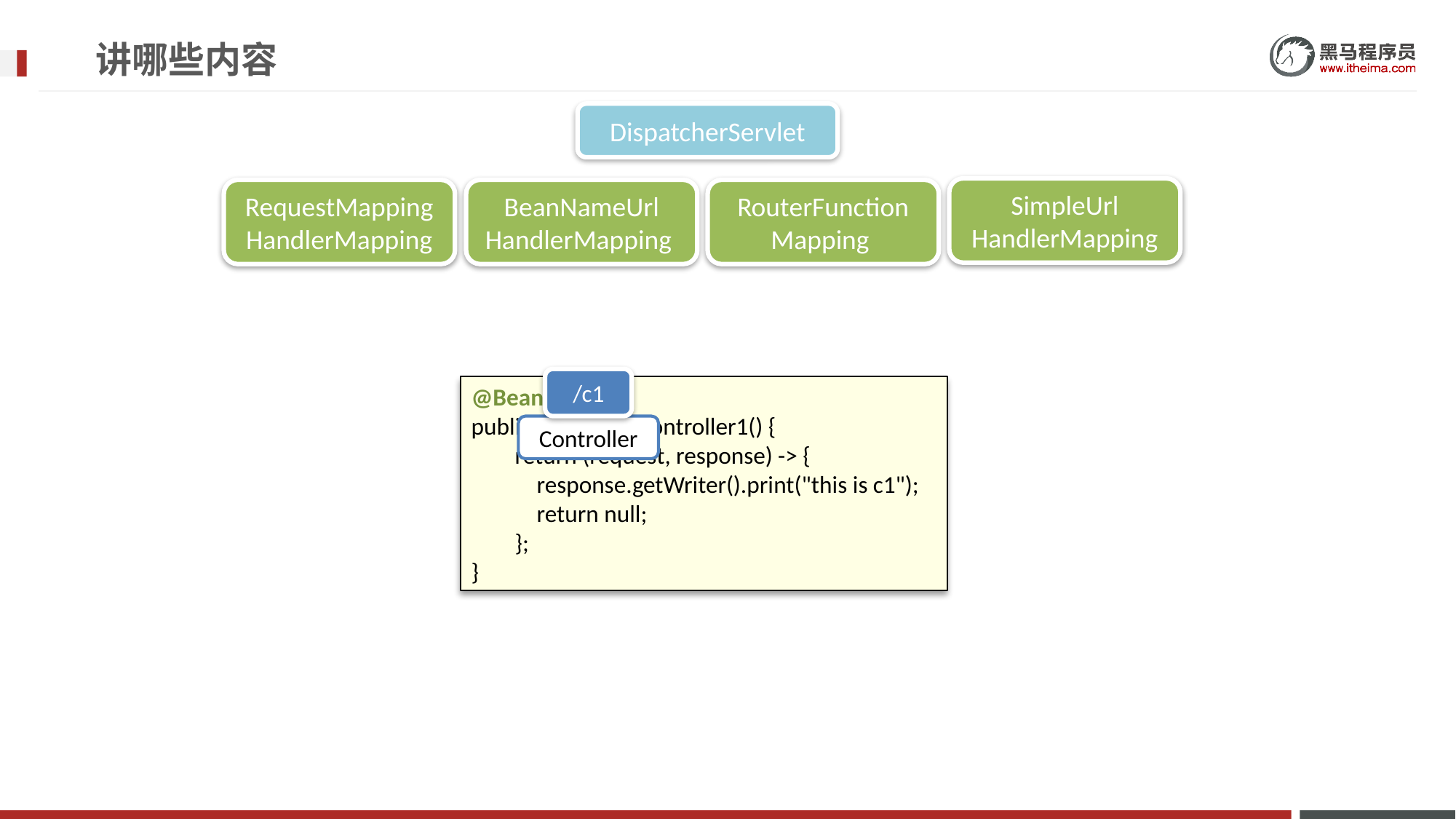

# 讲哪些内容
DispatcherServlet
SimpleUrl
HandlerMapping
RequestMapping
HandlerMapping
BeanNameUrl
HandlerMapping
RouterFunction
Mapping
/c1
@Bean("/c1")
public Controller controller1() {
        return (request, response) -> {
            response.getWriter().print("this is c1");
            return null;
        };
}
Controller